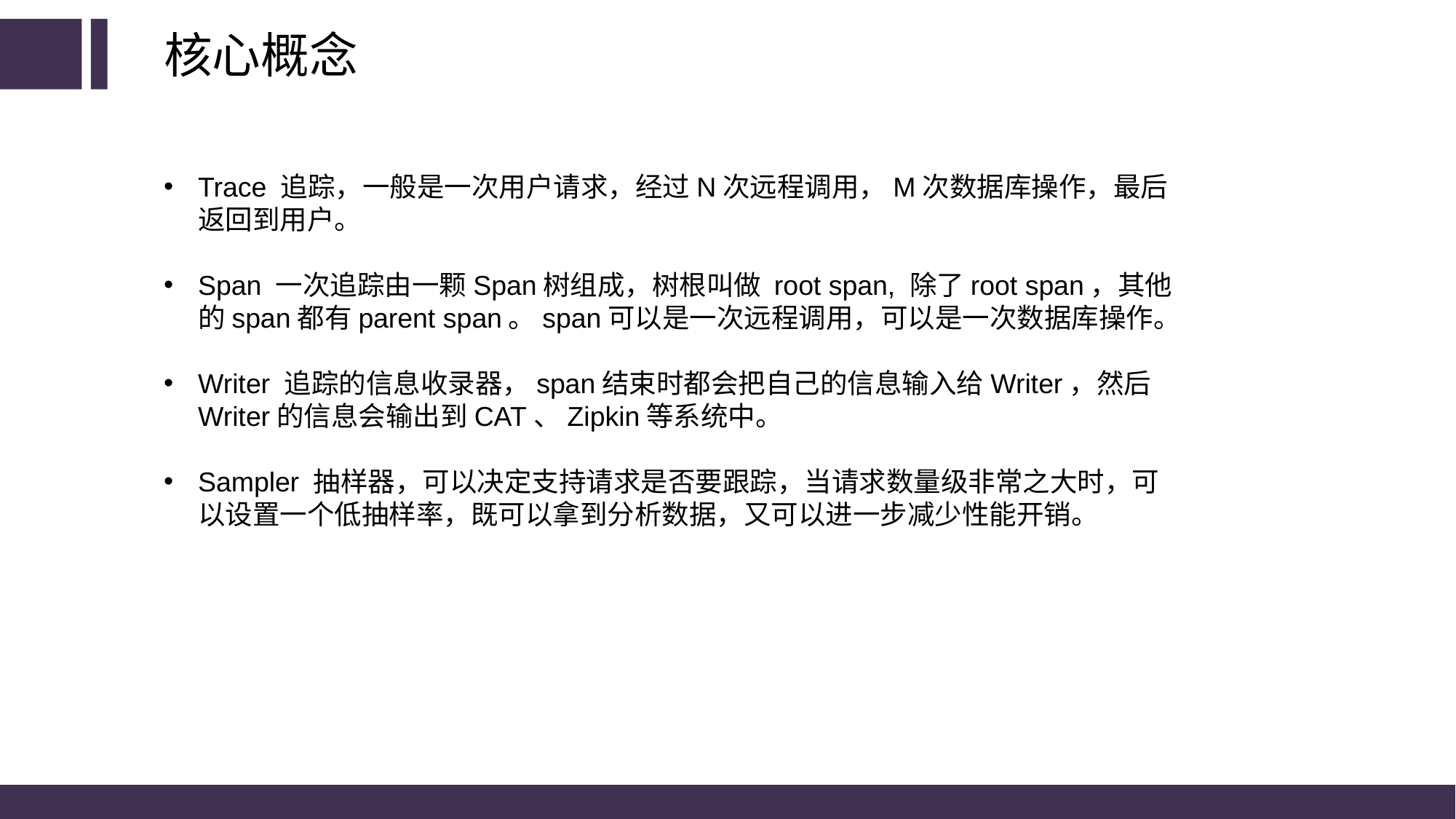

核心概念
Trace 追踪，一般是一次用户请求，经过N次远程调用，M次数据库操作，最后返回到用户。

Span 一次追踪由一颗Span树组成，树根叫做 root span, 除了root span，其他的span都有parent span。span可以是一次远程调用，可以是一次数据库操作。

Writer 追踪的信息收录器，span结束时都会把自己的信息输入给Writer，然后Writer的信息会输出到CAT、Zipkin等系统中。

Sampler 抽样器，可以决定支持请求是否要跟踪，当请求数量级非常之大时，可以设置一个低抽样率，既可以拿到分析数据，又可以进一步减少性能开销。